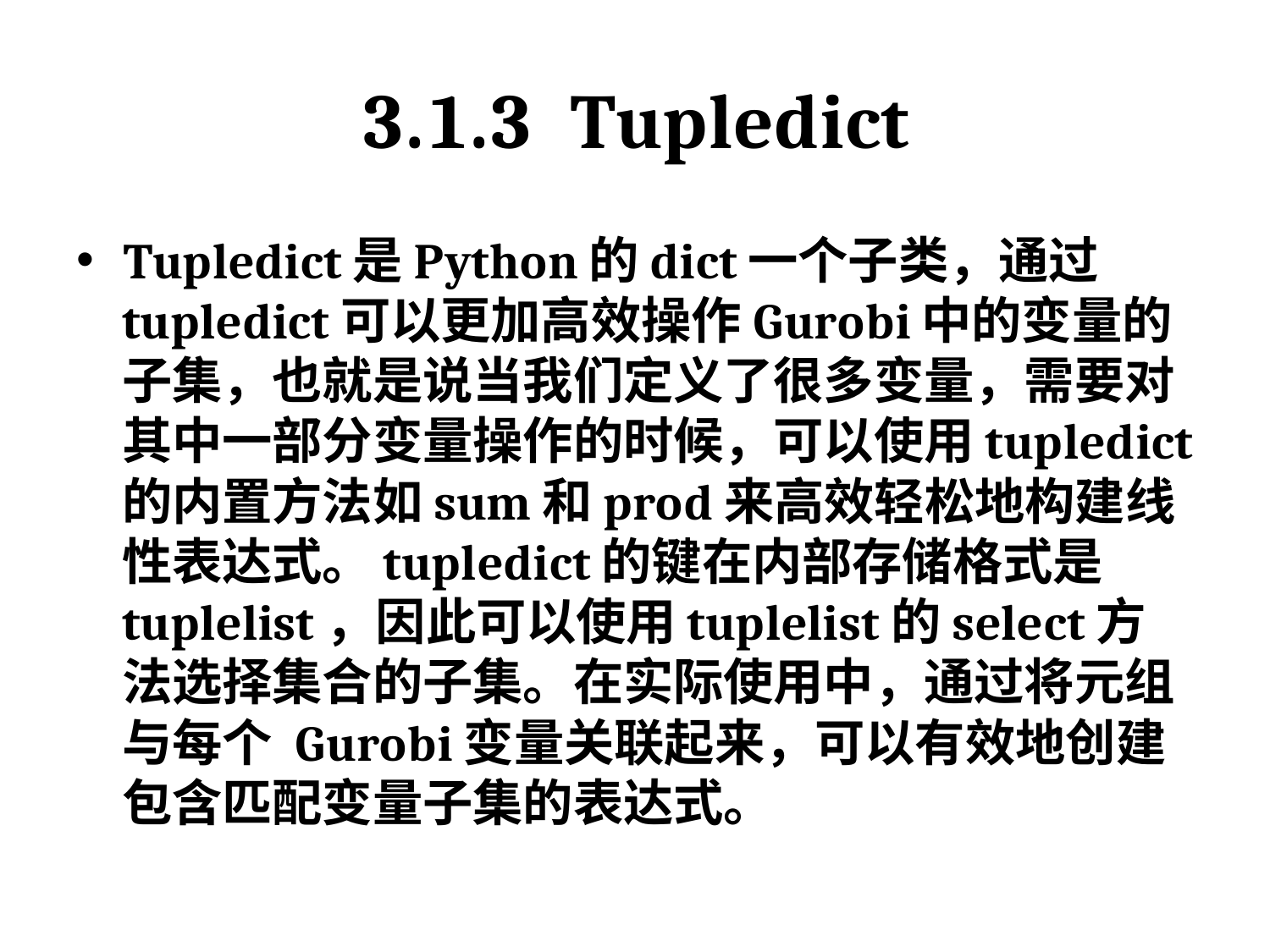

# 3.1.3  Tupledict
Tupledict是Python的dict一个子类，通过tupledict可以更加高效操作Gurobi中的变量的子集，也就是说当我们定义了很多变量，需要对其中一部分变量操作的时候，可以使用tupledict的内置方法如sum和prod来高效轻松地构建线性表达式。tupledict的键在内部存储格式是tuplelist，因此可以使用tuplelist的select方法选择集合的子集。在实际使用中，通过将元组与每个 Gurobi变量关联起来，可以有效地创建包含匹配变量子集的表达式。